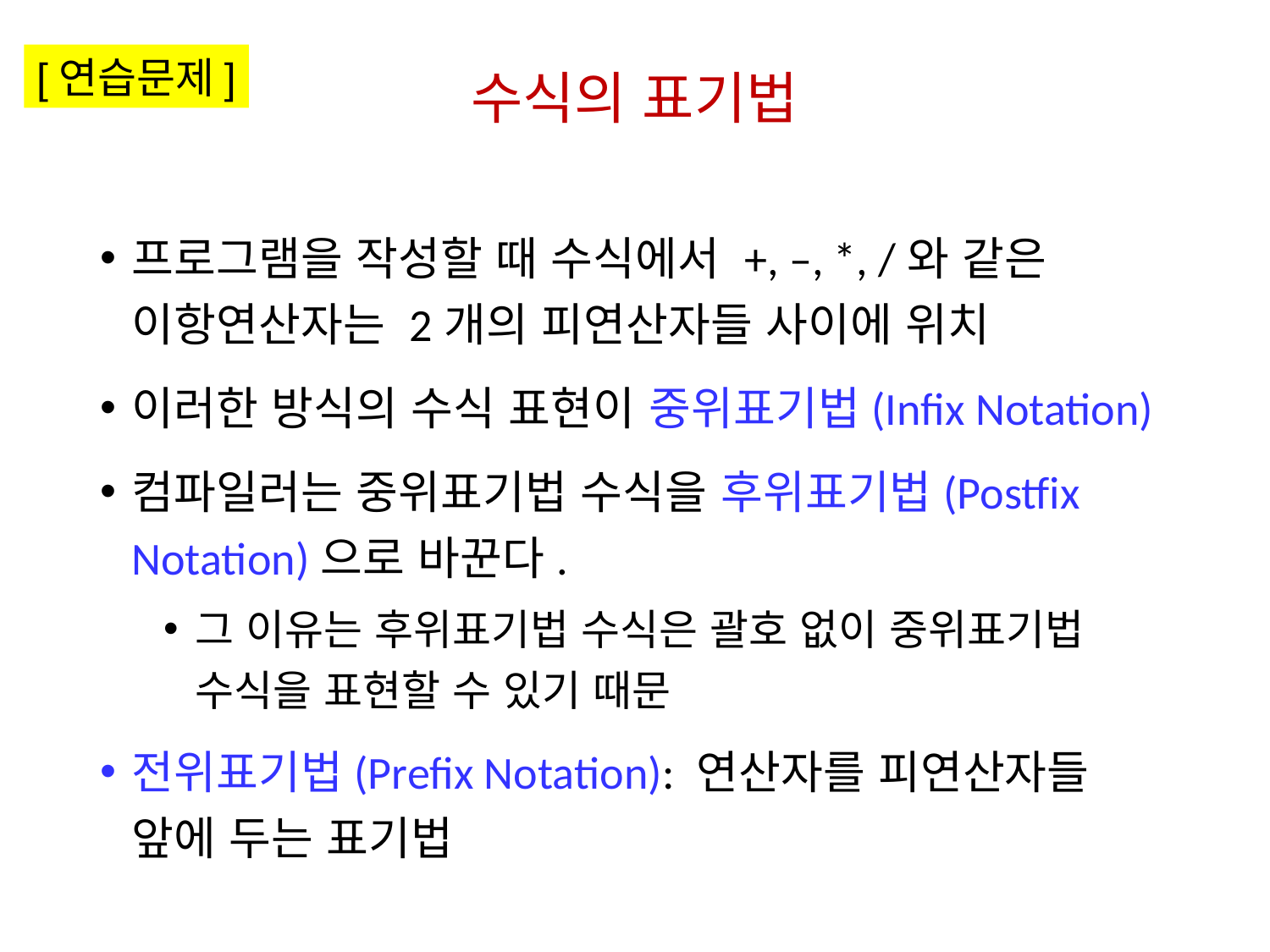

[연습문제]
# 수식의 표기법
프로그램을 작성할 때 수식에서 +, –, *, /와 같은 이항연산자는 2개의 피연산자들 사이에 위치
이러한 방식의 수식 표현이 중위표기법(Infix Notation)
컴파일러는 중위표기법 수식을 후위표기법(Postfix Notation)으로 바꾼다.
그 이유는 후위표기법 수식은 괄호 없이 중위표기법 수식을 표현할 수 있기 때문
전위표기법(Prefix Notation): 연산자를 피연산자들 앞에 두는 표기법